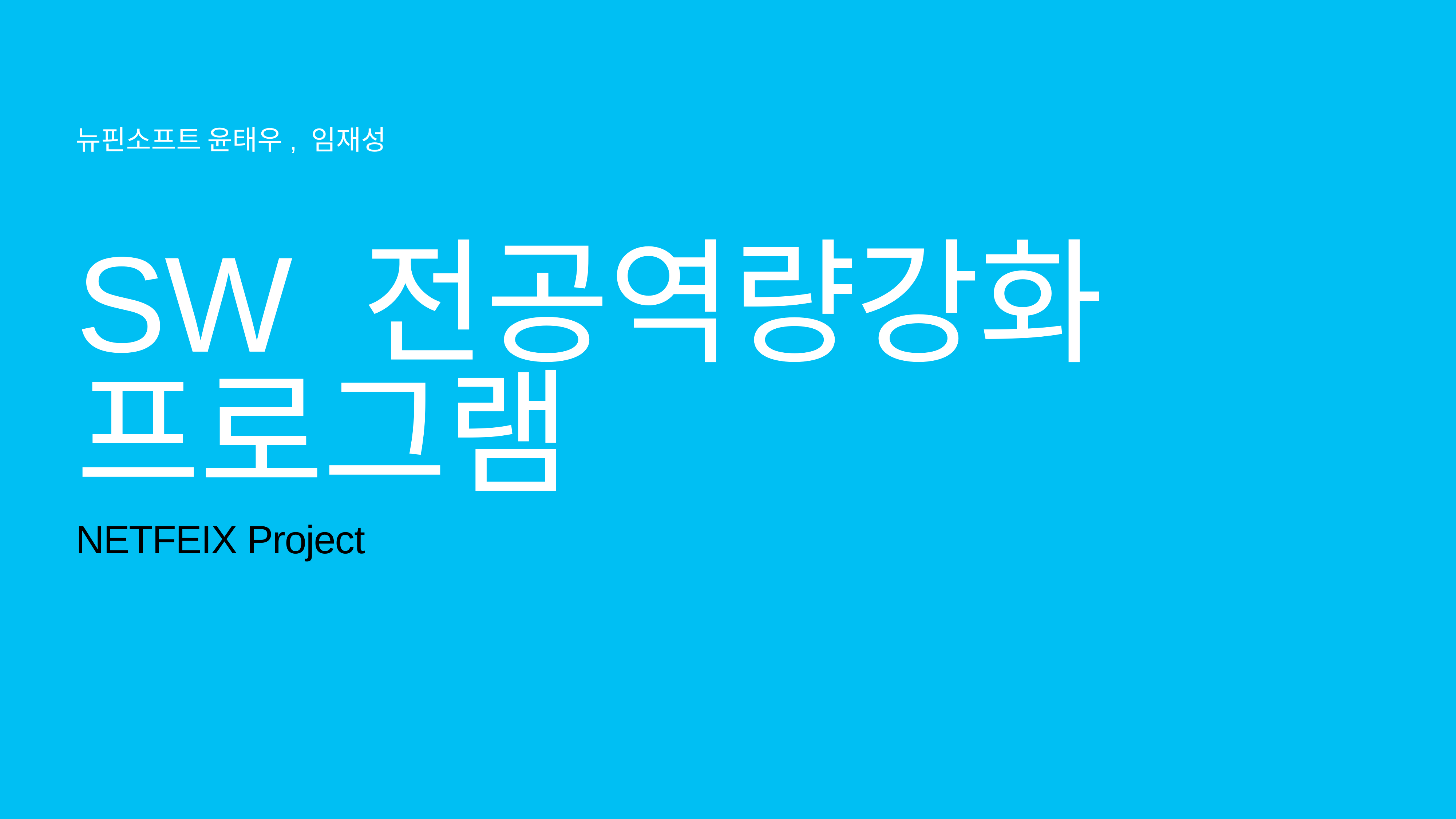

뉴핀소프트 윤태우, 임재성
# Sw 전공역량강화 프로그램
NETFEIX Project